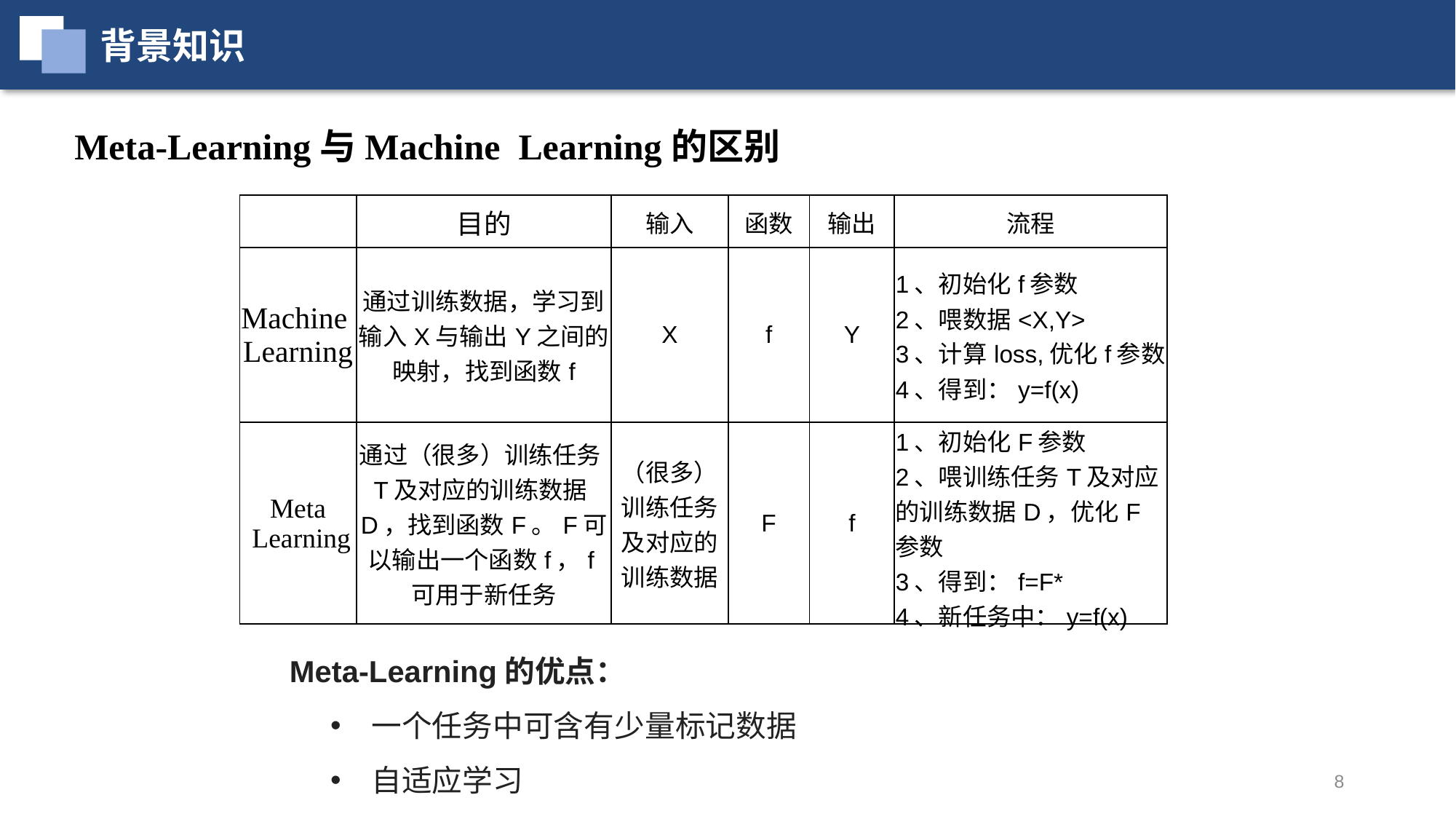

背景知识

Meta-Learning与Machine  Learning的区别

|  | 目的 | 输入 | 函数 | 输出 | 流程 |
| --- | --- | --- | --- | --- | --- |
| Machine Learning | 通过训练数据，学习到输入X与输出Y之间的映射，找到函数f | X | f | Y | 1、初始化f参数 2、喂数据<X,Y> 3、计算loss,优化f参数 4、得到：y=f(x) |
| Meta Learning | 通过（很多）训练任务T及对应的训练数据D，找到函数F。F可以输出一个函数f，f可用于新任务 | （很多）训练任务及对应的训练数据 | F | f | 1、初始化F参数 2、喂训练任务T及对应的训练数据D，优化F参数 3、得到：f=F\* 4、新任务中：y=f(x) |
Meta-Learning的优点：
一个任务中可含有少量标记数据
自适应学习
8